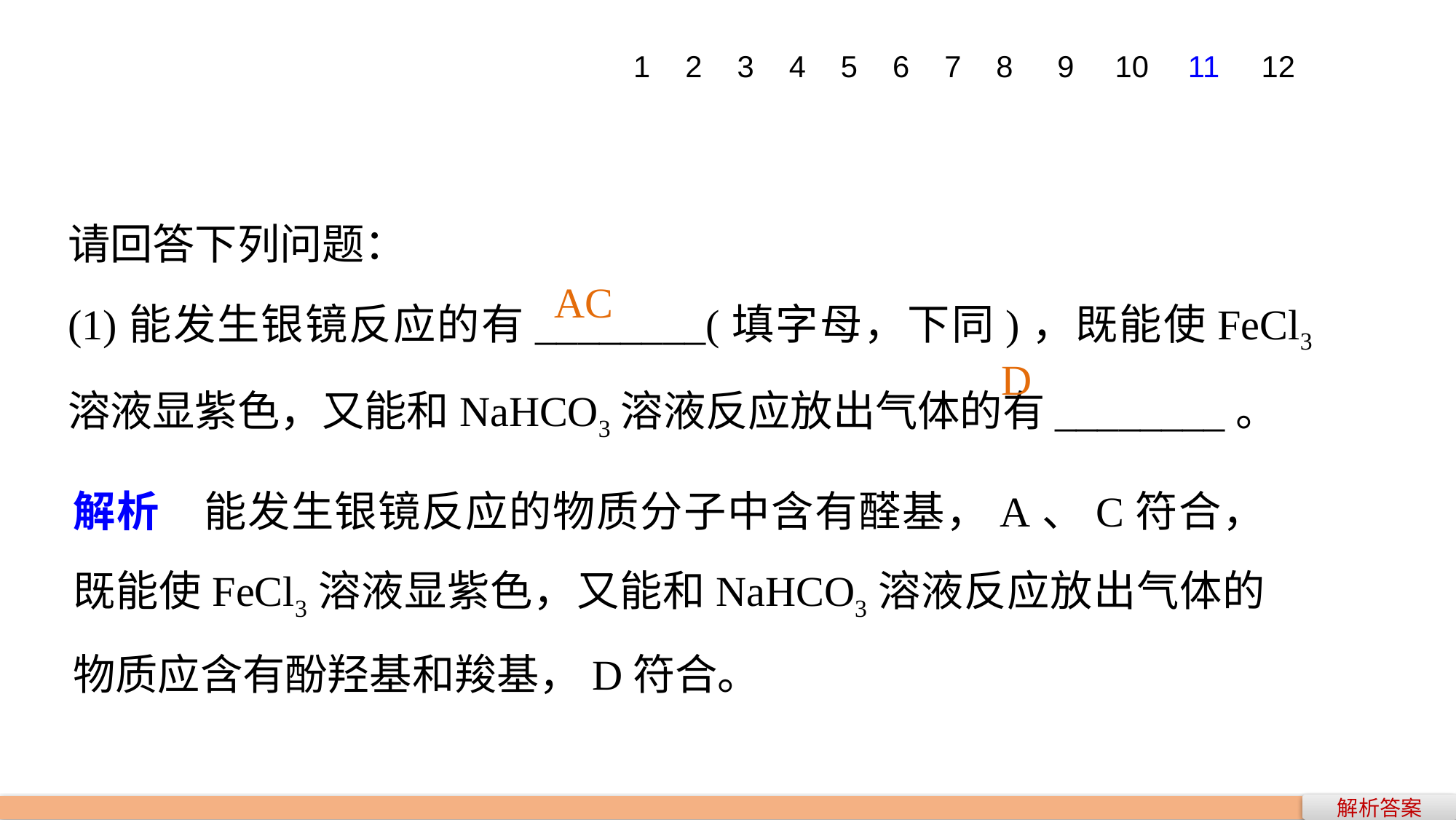

1
2
3
4
5
6
7
8
9
10
11
12
请回答下列问题：
(1)能发生银镜反应的有________(填字母，下同)，既能使FeCl3溶液显紫色，又能和NaHCO3溶液反应放出气体的有________。
AC
D
解析　能发生银镜反应的物质分子中含有醛基，A、C符合，既能使FeCl3溶液显紫色，又能和NaHCO3溶液反应放出气体的物质应含有酚羟基和羧基，D符合。
解析答案